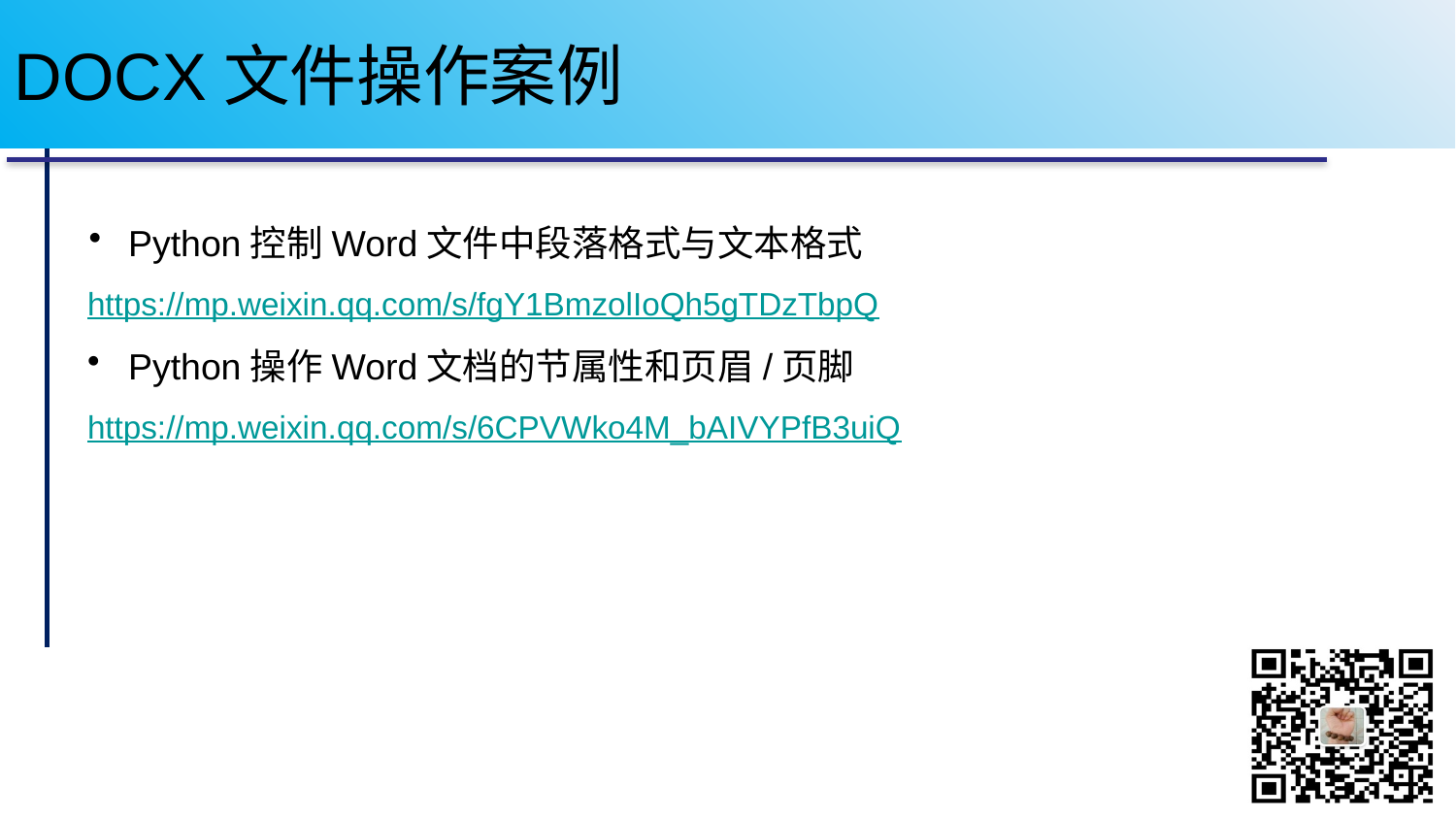

# DOCX文件操作案例
Python控制Word文件中段落格式与文本格式
https://mp.weixin.qq.com/s/fgY1BmzolIoQh5gTDzTbpQ
Python操作Word文档的节属性和页眉/页脚
https://mp.weixin.qq.com/s/6CPVWko4M_bAIVYPfB3uiQ